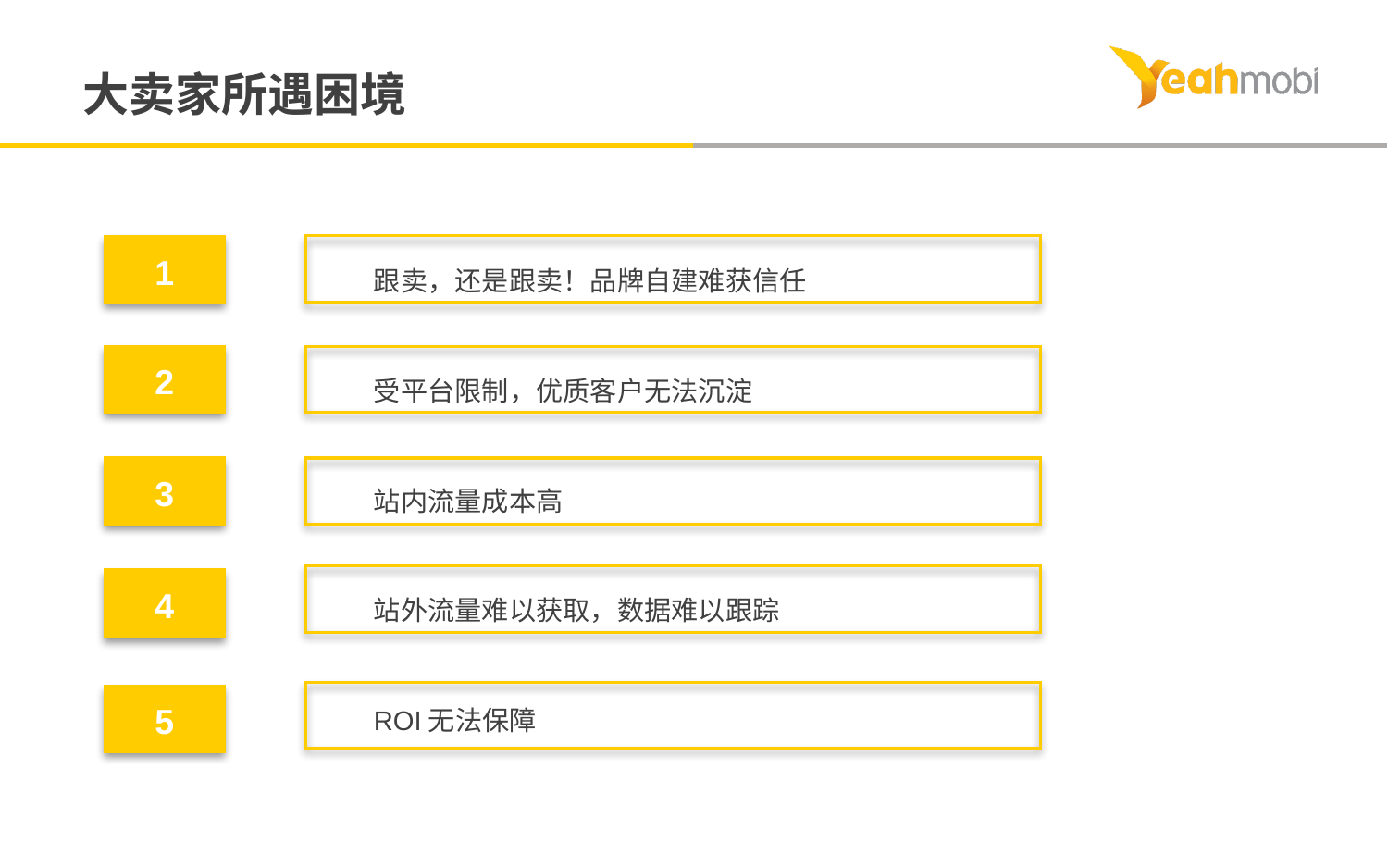

大卖家所遇困境
跟卖，还是跟卖！品牌自建难获信任

受平台限制，优质客户无法沉淀

站内流量成本高

站外流量难以获取，数据难以跟踪

ROI无法保障

1

2

3

4

5